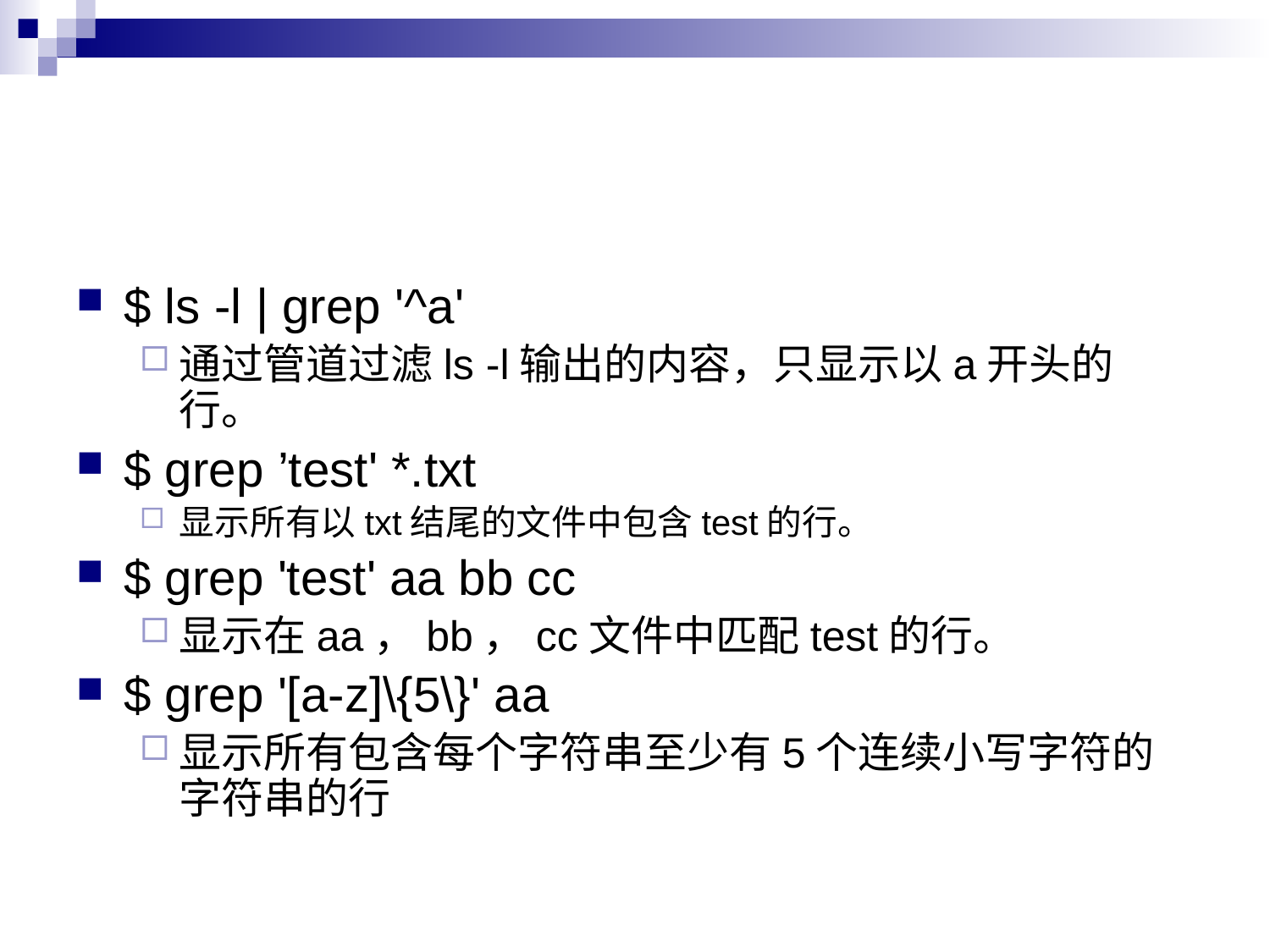

#
$ ls -l | grep '^a'
通过管道过滤ls -l输出的内容，只显示以a开头的行。
$ grep ’test' *.txt
显示所有以txt结尾的文件中包含test的行。
$ grep 'test' aa bb cc
显示在aa，bb，cc文件中匹配test的行。
$ grep '[a-z]\{5\}' aa
显示所有包含每个字符串至少有5个连续小写字符的字符串的行